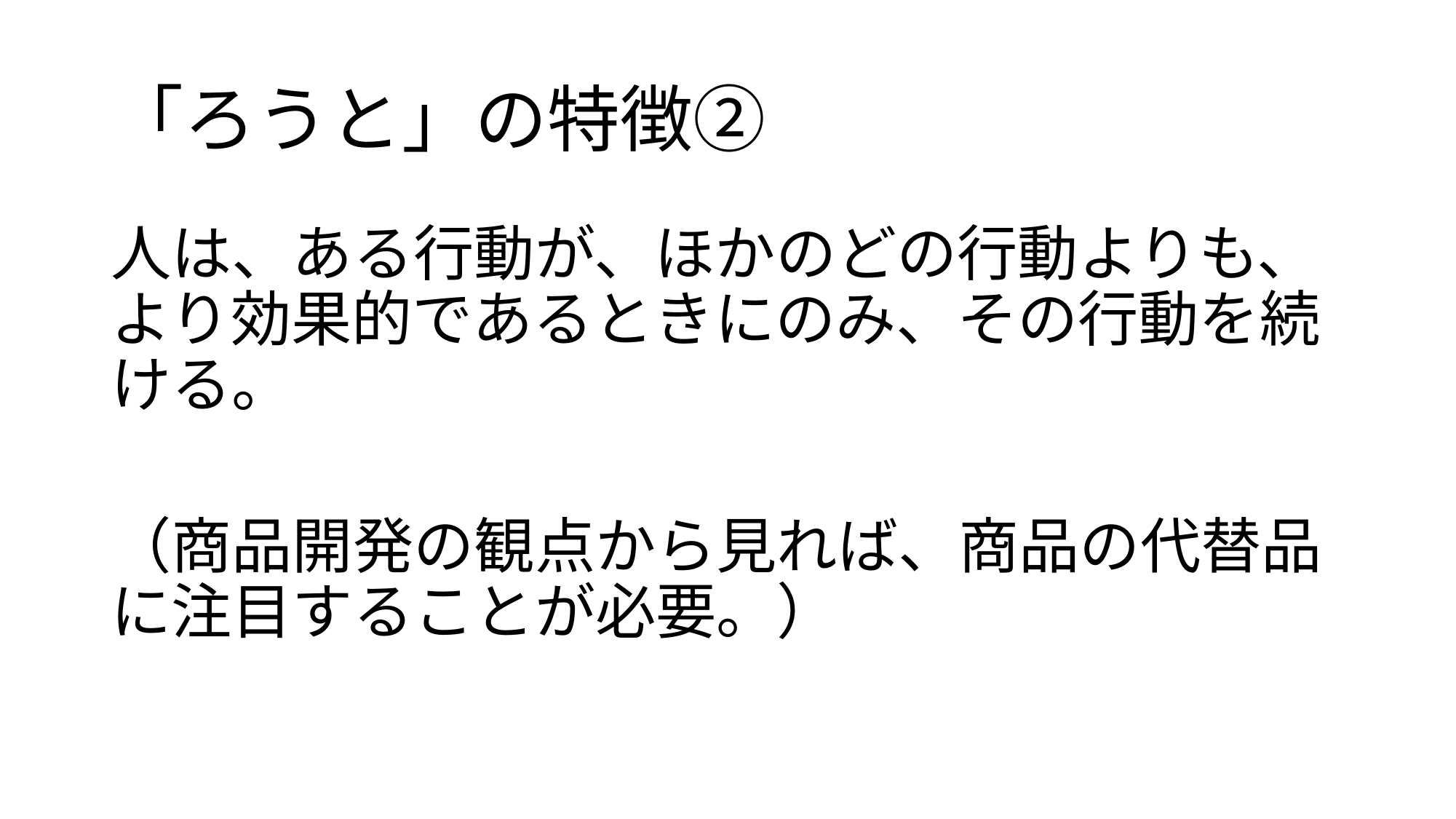

# 「ろうと」の特徴②
人は、ある行動が、ほかのどの行動よりも、より効果的であるときにのみ、その行動を続ける。

（商品開発の観点から見れば、商品の代替品に注目することが必要。）